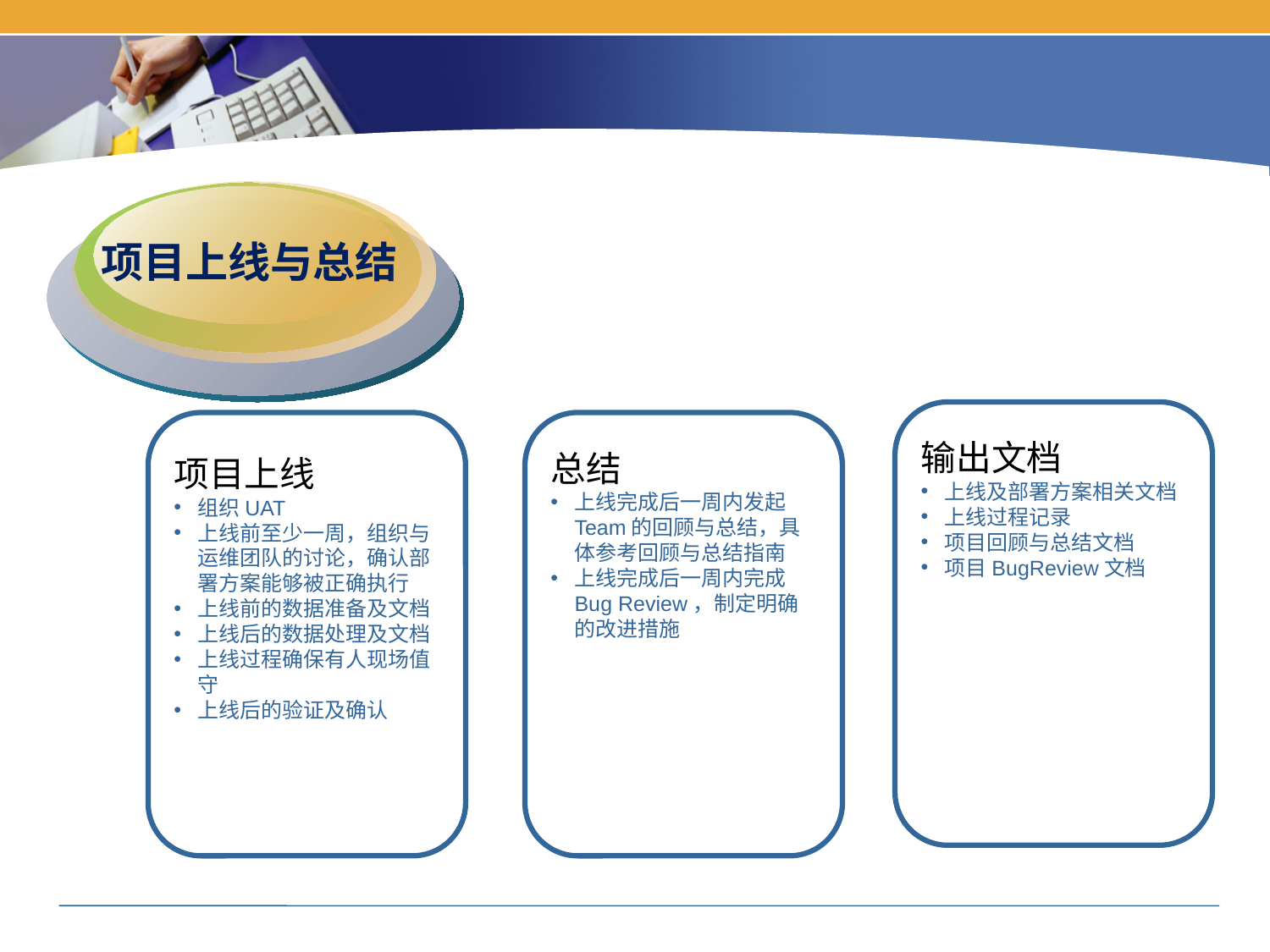

项目上线与总结

输出文档
上线及部署方案相关文档
上线过程记录
项目回顾与总结文档
项目BugReview文档

项目上线
组织UAT
上线前至少一周，组织与运维团队的讨论，确认部署方案能够被正确执行
上线前的数据准备及文档
上线后的数据处理及文档
上线过程确保有人现场值守
上线后的验证及确认

总结
上线完成后一周内发起Team的回顾与总结，具体参考回顾与总结指南
上线完成后一周内完成Bug Review，制定明确的改进措施